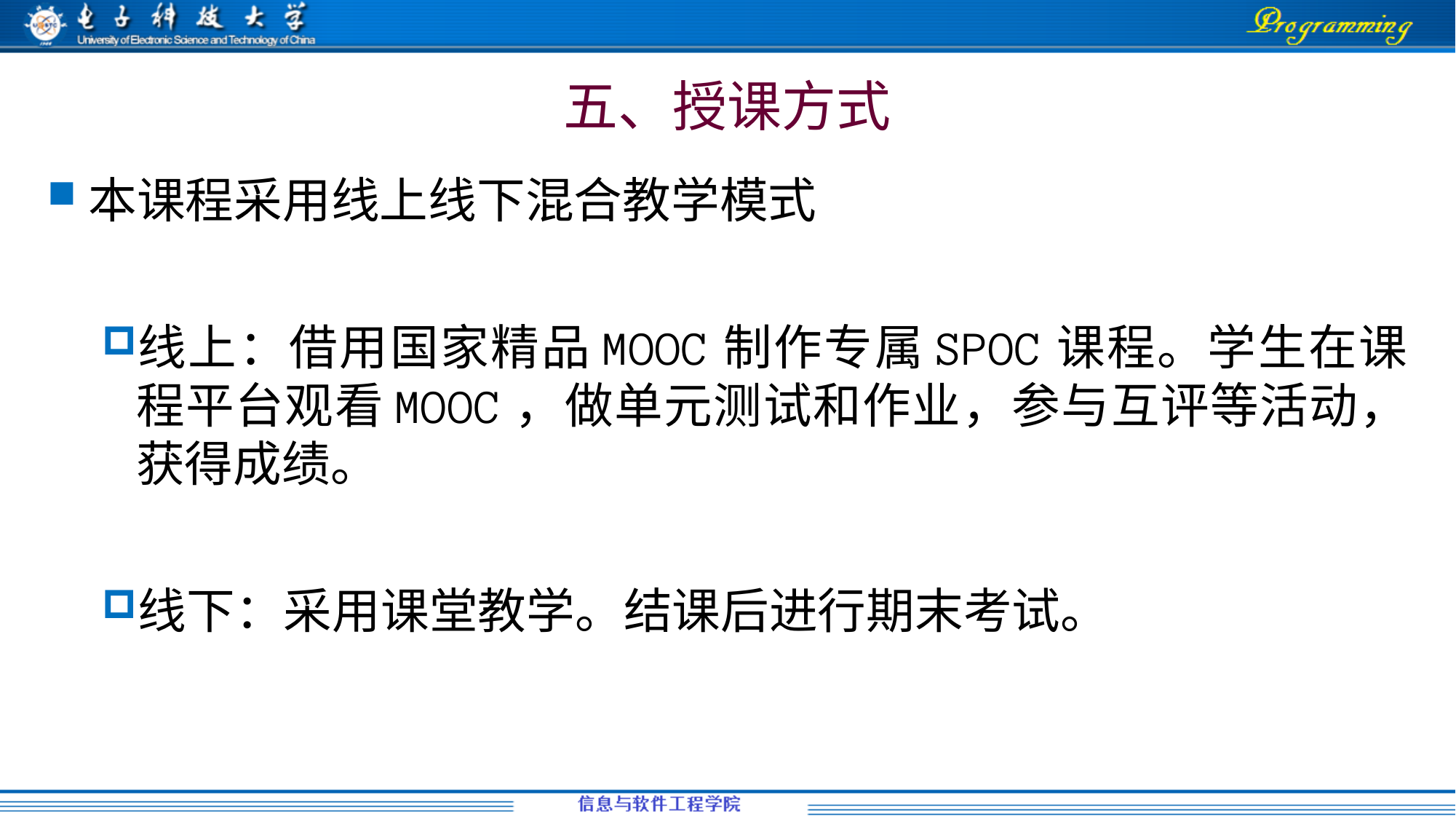

# 五、授课方式
本课程采用线上线下混合教学模式

线上：借用国家精品MOOC制作专属SPOC课程。学生在课程平台观看MOOC，做单元测试和作业，参与互评等活动，获得成绩。

线下：采用课堂教学。结课后进行期末考试。